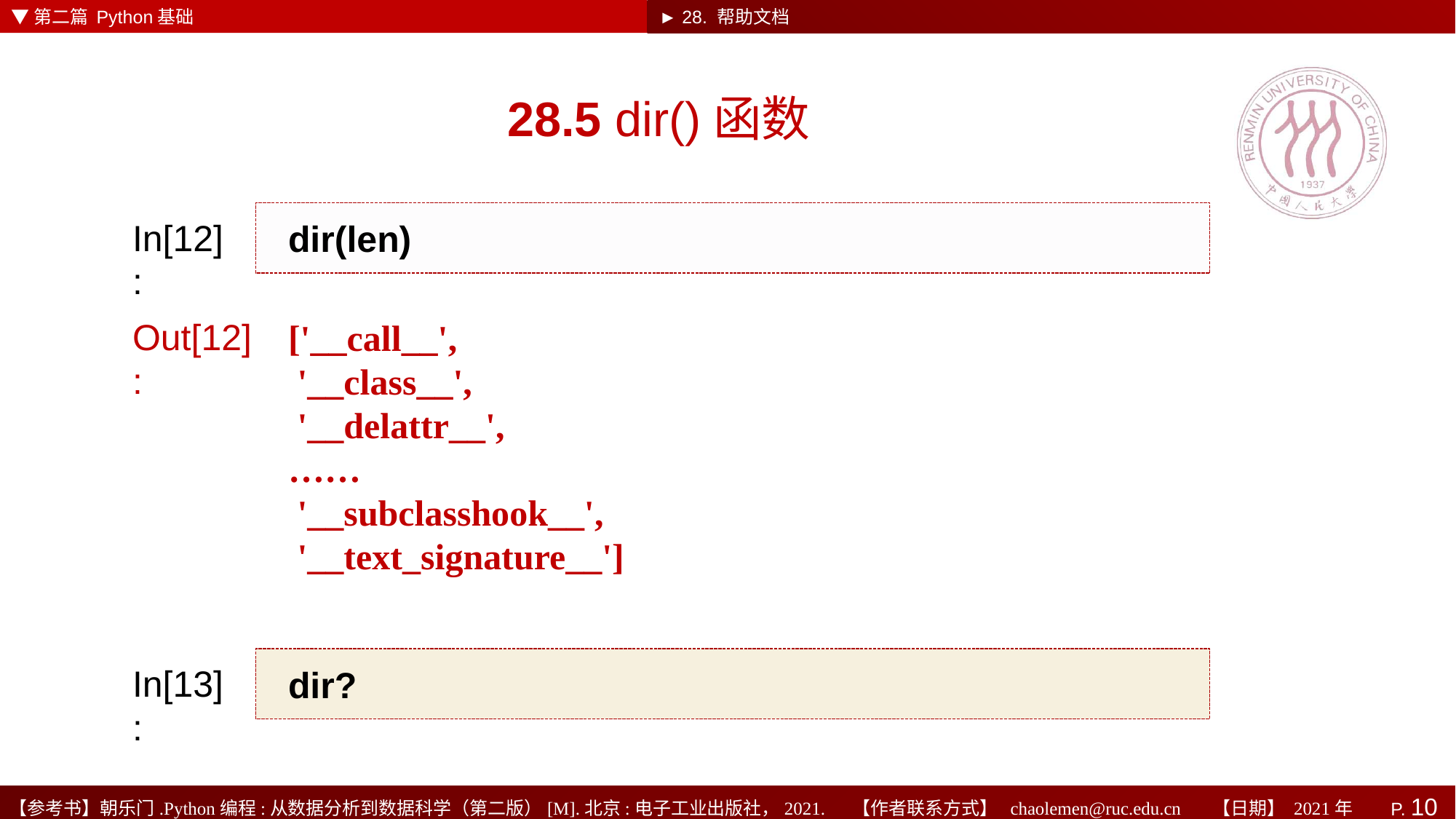

▼第二篇 Python基础
► 28. 帮助文档
# 28.5 dir()函数
dir(len)
In[12]:
['__call__',
 '__class__',
 '__delattr__',
……
 '__subclasshook__',
 '__text_signature__']
Out[12]:
dir?
In[13]: